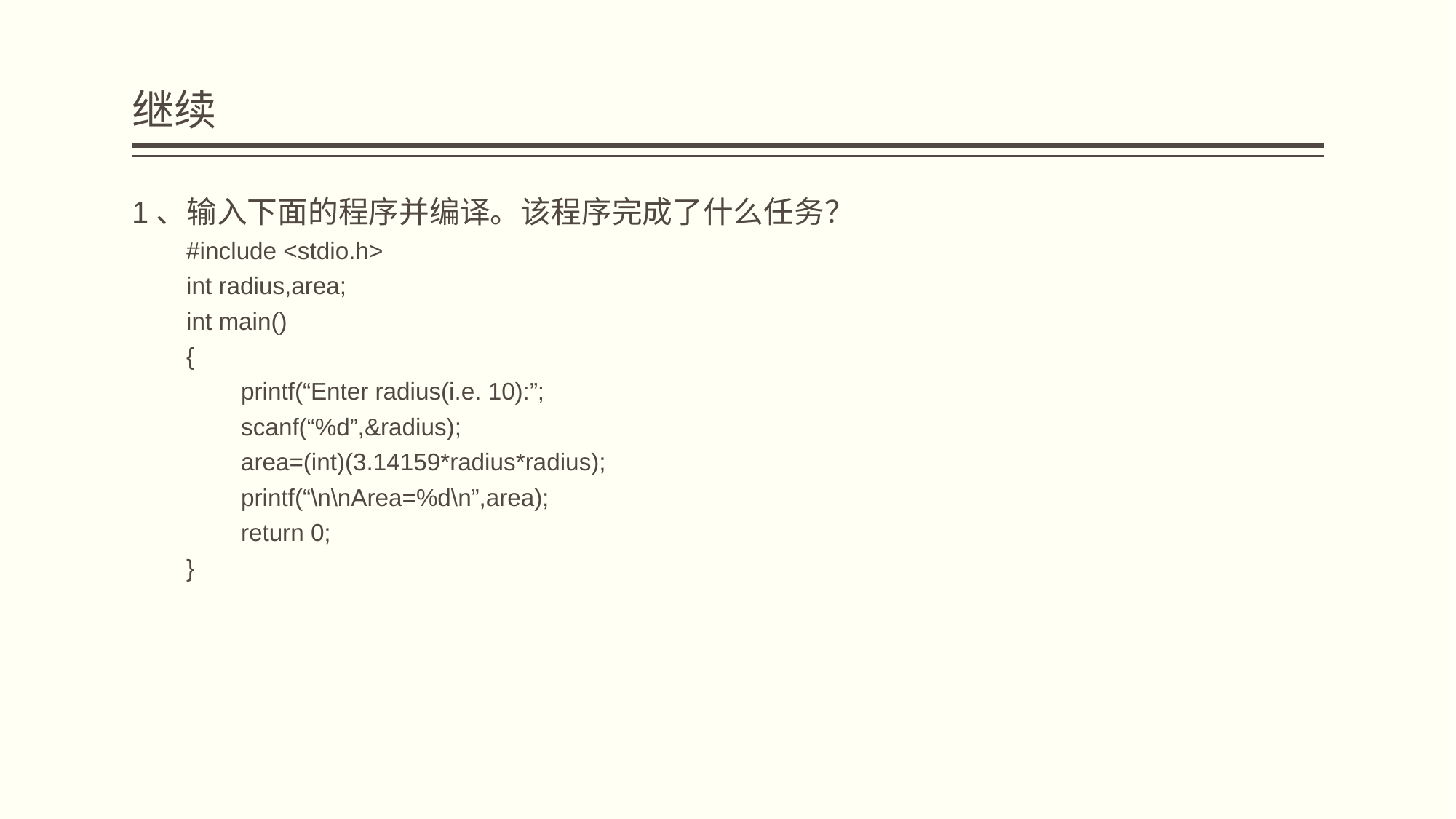

# 继续
1、输入下面的程序并编译。该程序完成了什么任务？
#include <stdio.h>
int radius,area;
int main()
{
printf(“Enter radius(i.e. 10):”;
scanf(“%d”,&radius);
area=(int)(3.14159*radius*radius);
printf(“\n\nArea=%d\n”,area);
return 0;
}